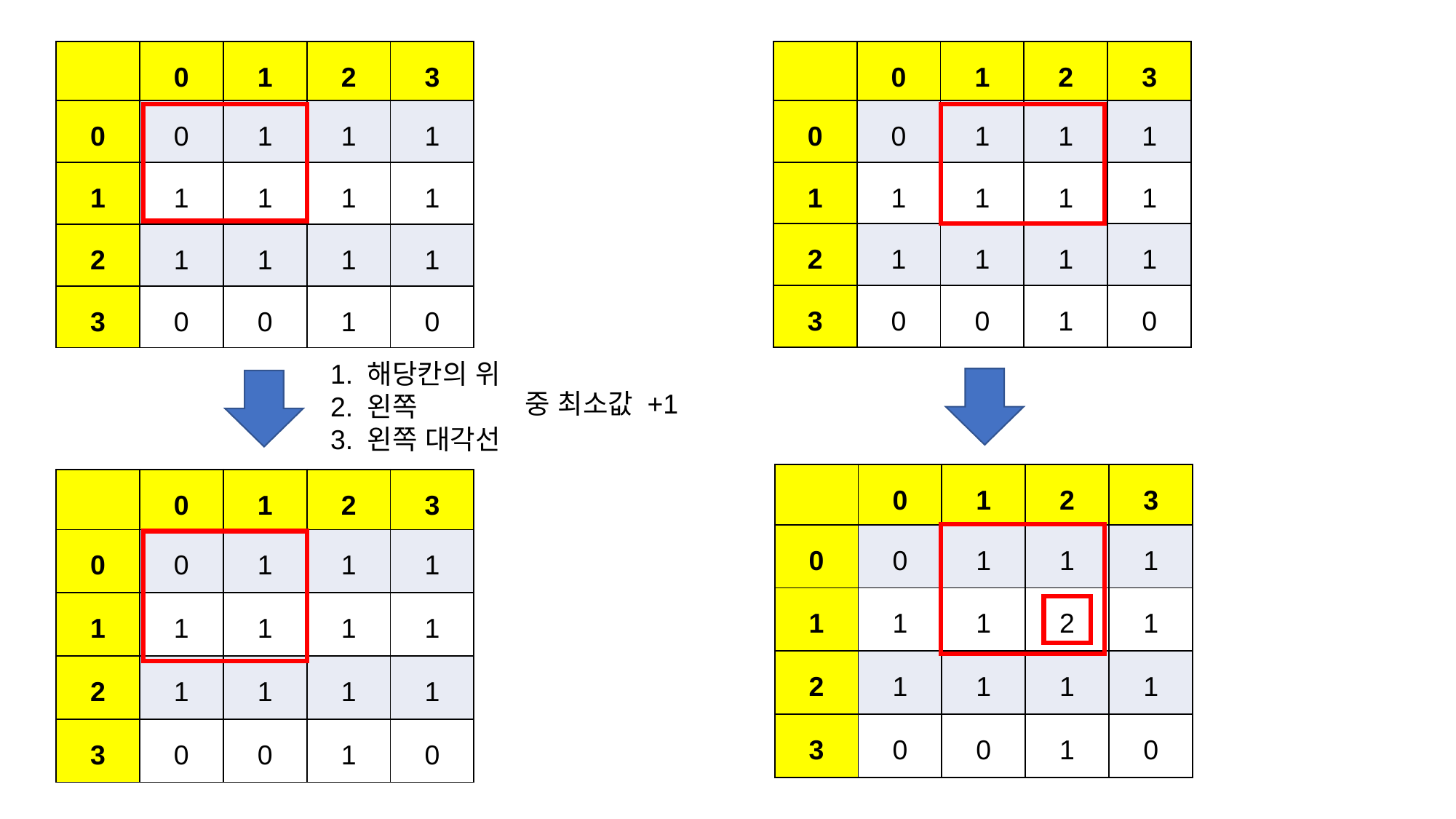

|  | 0 | 1 | 2 | 3 |
| --- | --- | --- | --- | --- |
| 0 | 0 | 1 | 1 | 1 |
| 1 | 1 | 1 | 1 | 1 |
| 2 | 1 | 1 | 1 | 1 |
| 3 | 0 | 0 | 1 | 0 |
|  | 0 | 1 | 2 | 3 |
| --- | --- | --- | --- | --- |
| 0 | 0 | 1 | 1 | 1 |
| 1 | 1 | 1 | 1 | 1 |
| 2 | 1 | 1 | 1 | 1 |
| 3 | 0 | 0 | 1 | 0 |

1. 해당칸의 위
2. 왼쪽
3. 왼쪽 대각선

중 최소값 +1
|  | 0 | 1 | 2 | 3 |
| --- | --- | --- | --- | --- |
| 0 | 0 | 1 | 1 | 1 |
| 1 | 1 | 1 | 2 | 1 |
| 2 | 1 | 1 | 1 | 1 |
| 3 | 0 | 0 | 1 | 0 |
|  | 0 | 1 | 2 | 3 |
| --- | --- | --- | --- | --- |
| 0 | 0 | 1 | 1 | 1 |
| 1 | 1 | 1 | 1 | 1 |
| 2 | 1 | 1 | 1 | 1 |
| 3 | 0 | 0 | 1 | 0 |